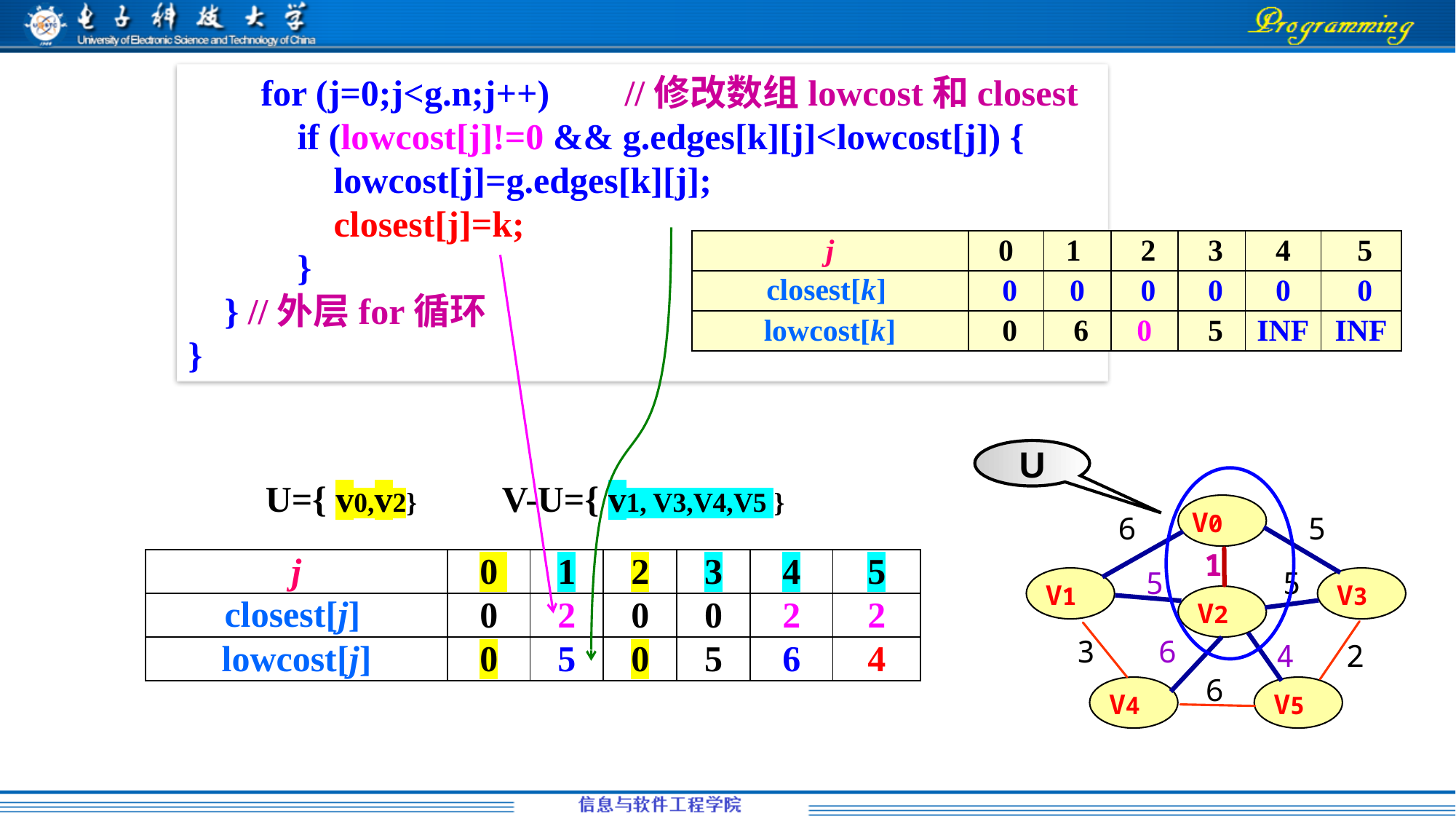

for (j=0;j<g.n;j++)	//修改数组lowcost和closest
            if (lowcost[j]!=0 && g.edges[k][j]<lowcost[j]) {
                lowcost[j]=g.edges[k][j];
                closest[j]=k;
            }
    } //外层for循环
}
| j | 0 | 1 | 2 | 3 | 4 | 5 |
| --- | --- | --- | --- | --- | --- | --- |
| closest[k] | 0 | 0 | 0 | 0 | 0 | 0 |
| lowcost[k] | 0 | 6 | 0 | 5 | INF | INF |
U

V0
6
5

1

5
5

V1

V3

V2

3
6
4
2
6

V4

V5

U={ v0,v2}
V-U={ v1, V3,V4,V5 }
| j | 0 | 1 | 2 | 3 | 4 | 5 |
| --- | --- | --- | --- | --- | --- | --- |
| closest[j] | 0 | 2 | 0 | 0 | 2 | 2 |
| lowcost[j] | 0 | 5 | 0 | 5 | 6 | 4 |